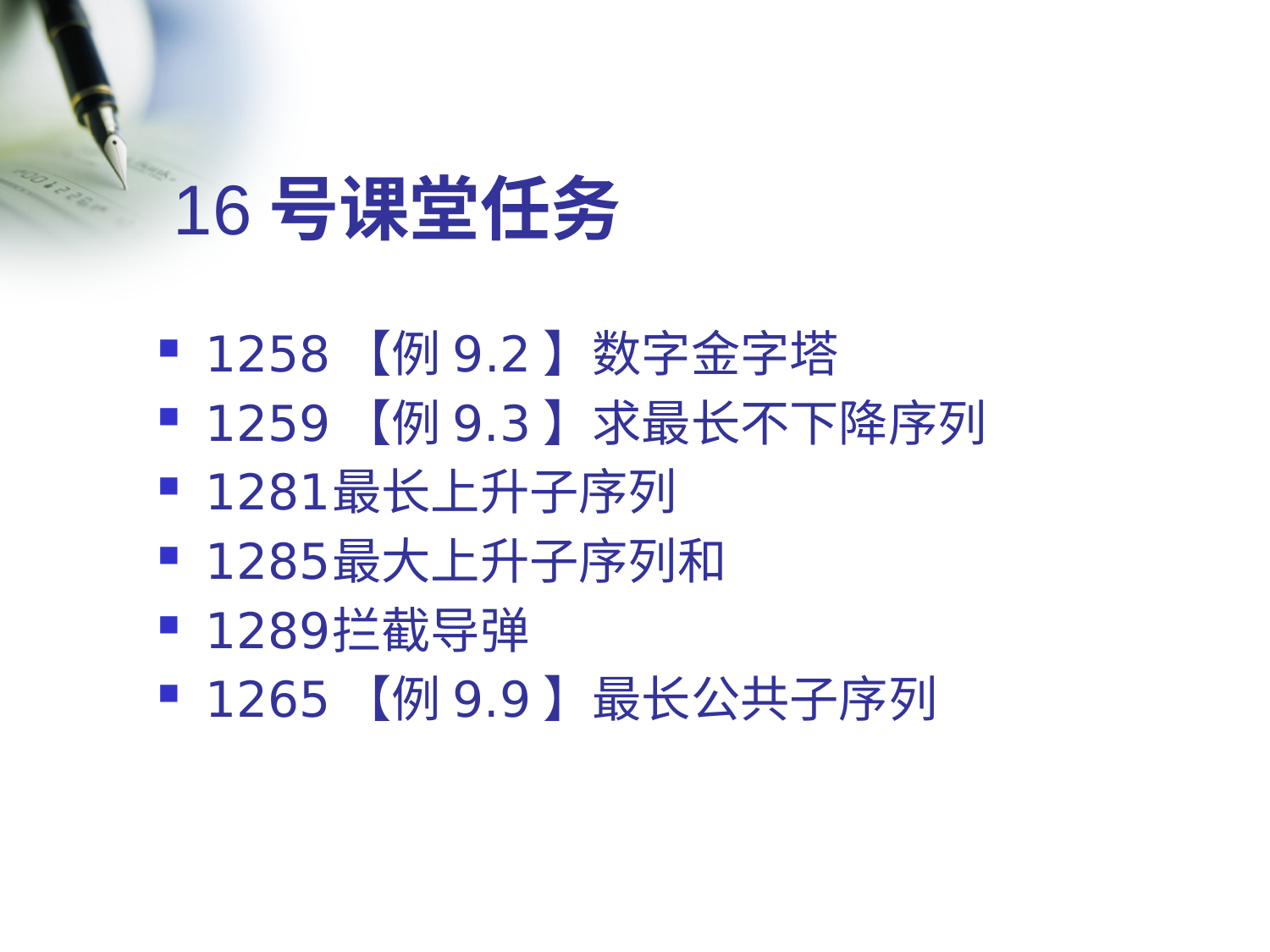

# 16号课堂任务
1258【例9.2】数字金字塔
1259【例9.3】求最长不下降序列
1281	最长上升子序列
1285	最大上升子序列和
1289	拦截导弹
1265【例9.9】最长公共子序列